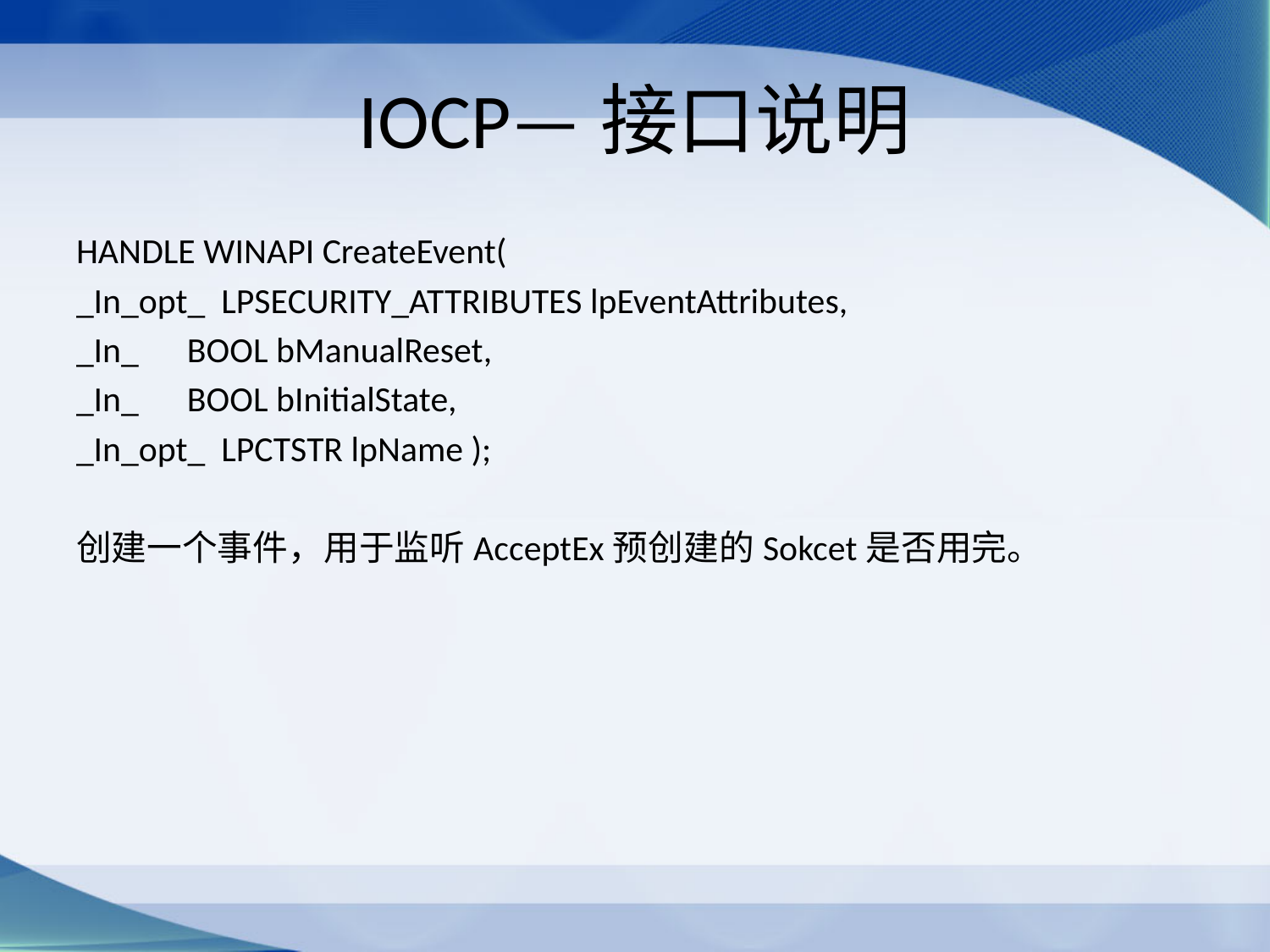

# IOCP—接口说明
HANDLE WINAPI CreateEvent(
_In_opt_  LPSECURITY_ATTRIBUTES lpEventAttributes,
_In_      BOOL bManualReset,
_In_      BOOL bInitialState,
_In_opt_  LPCTSTR lpName );

创建一个事件，用于监听AcceptEx预创建的Sokcet是否用完。